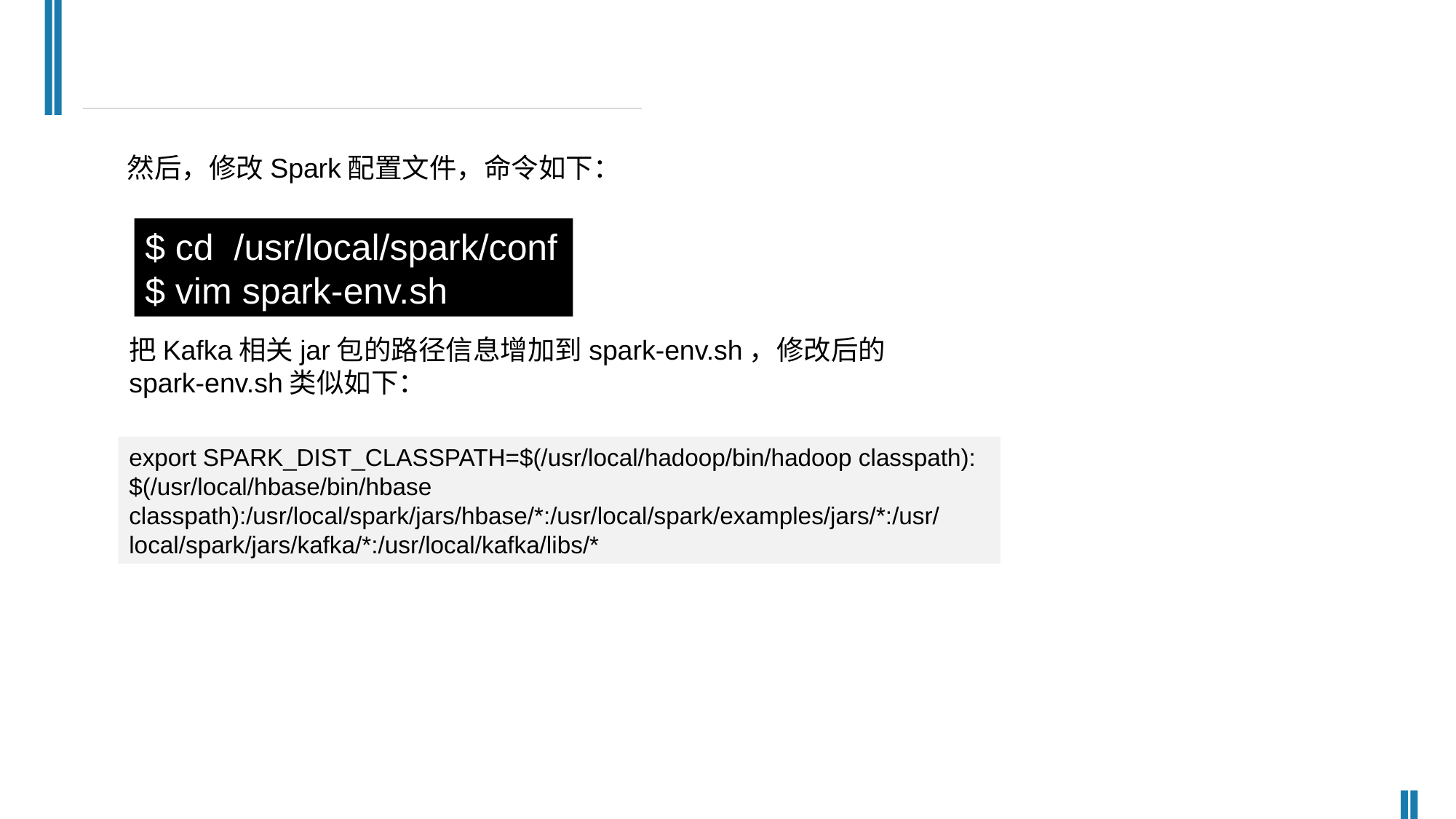

然后，修改Spark配置文件，命令如下：
$ cd  /usr/local/spark/conf
$ vim spark-env.sh
把Kafka相关jar包的路径信息增加到spark-env.sh，修改后的spark-env.sh类似如下：
export SPARK_DIST_CLASSPATH=$(/usr/local/hadoop/bin/hadoop classpath):$(/usr/local/hbase/bin/hbase classpath):/usr/local/spark/jars/hbase/*:/usr/local/spark/examples/jars/*:/usr/local/spark/jars/kafka/*:/usr/local/kafka/libs/*